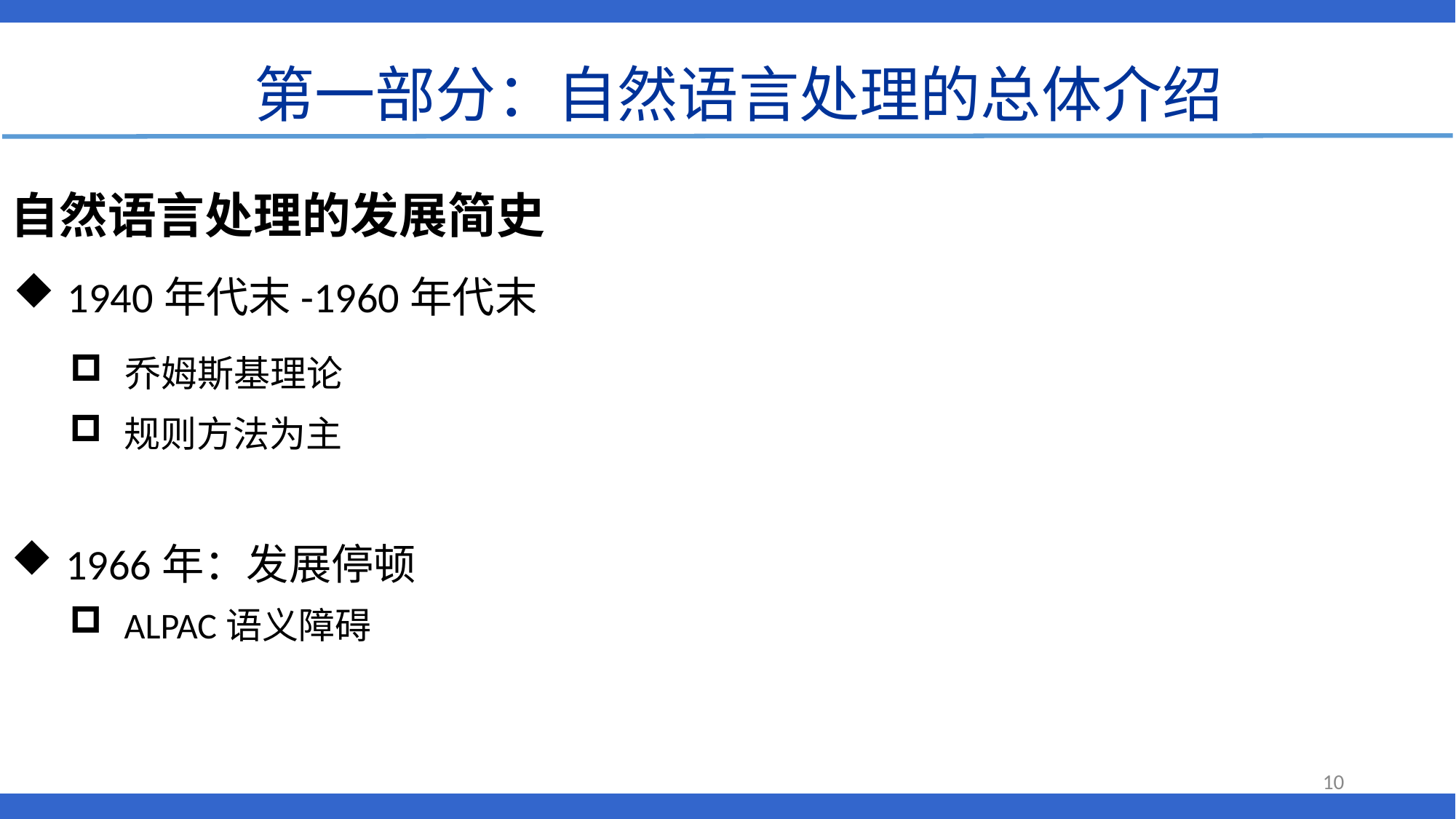

第一部分：自然语言处理的总体介绍
自然语言处理的发展简史
1940年代末-1960年代末
乔姆斯基理论
规则方法为主

1966年：发展停顿
ALPAC语义障碍
10